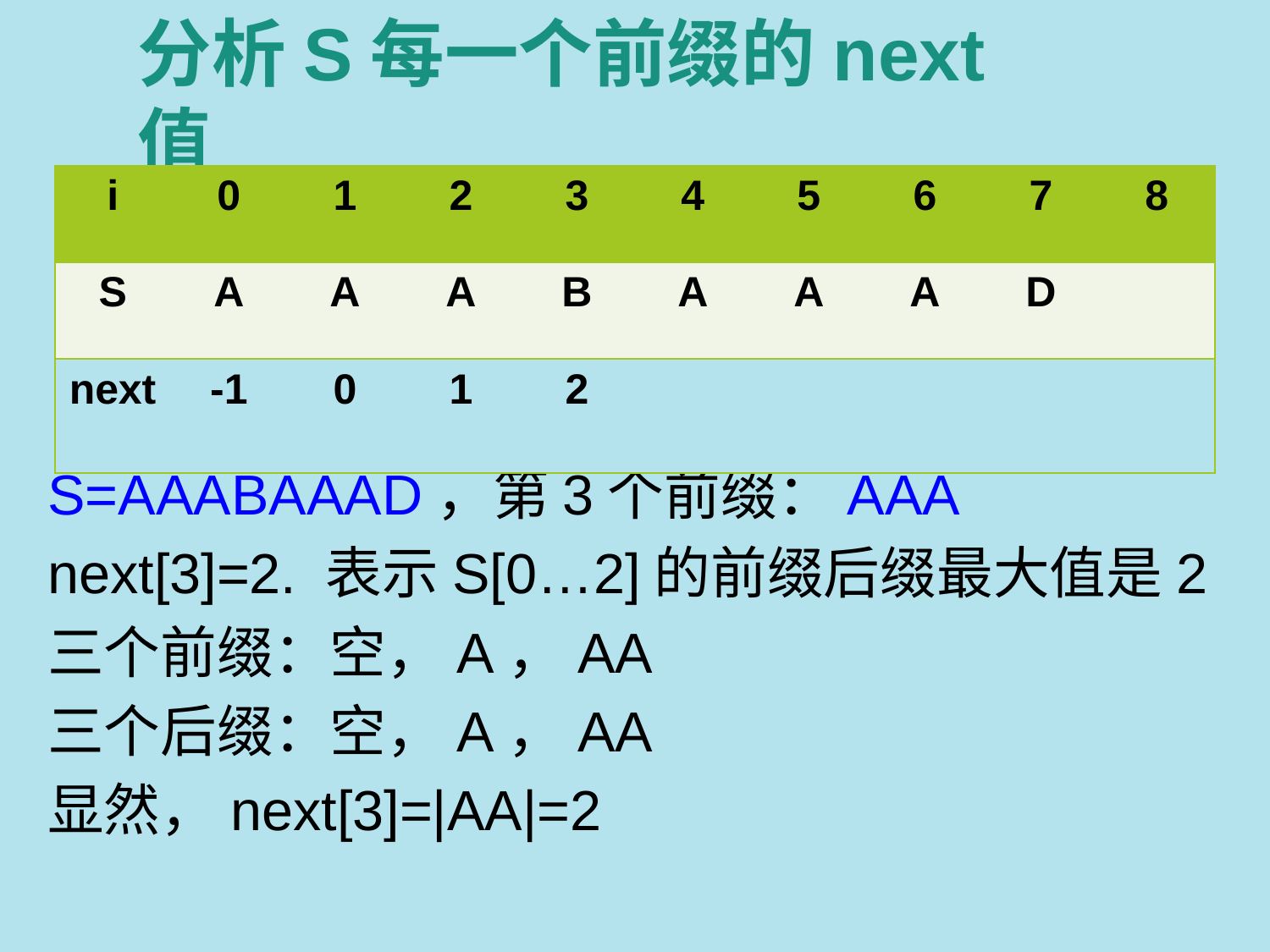

# 分析S每一个前缀的next值

S=AAABAAAD，第3个前缀：AAA
next[3]=2. 表示S[0…2]的前缀后缀最大值是2
三个前缀：空，A，AA
三个后缀：空，A，AA
显然，next[3]=|AA|=2
| i | 0 | 1 | 2 | 3 | 4 | 5 | 6 | 7 | 8 |
| --- | --- | --- | --- | --- | --- | --- | --- | --- | --- |
| S | A | A | A | B | A | A | A | D |  |
| next | -1 | 0 | 1 | 2 |  |  |  |  |  |